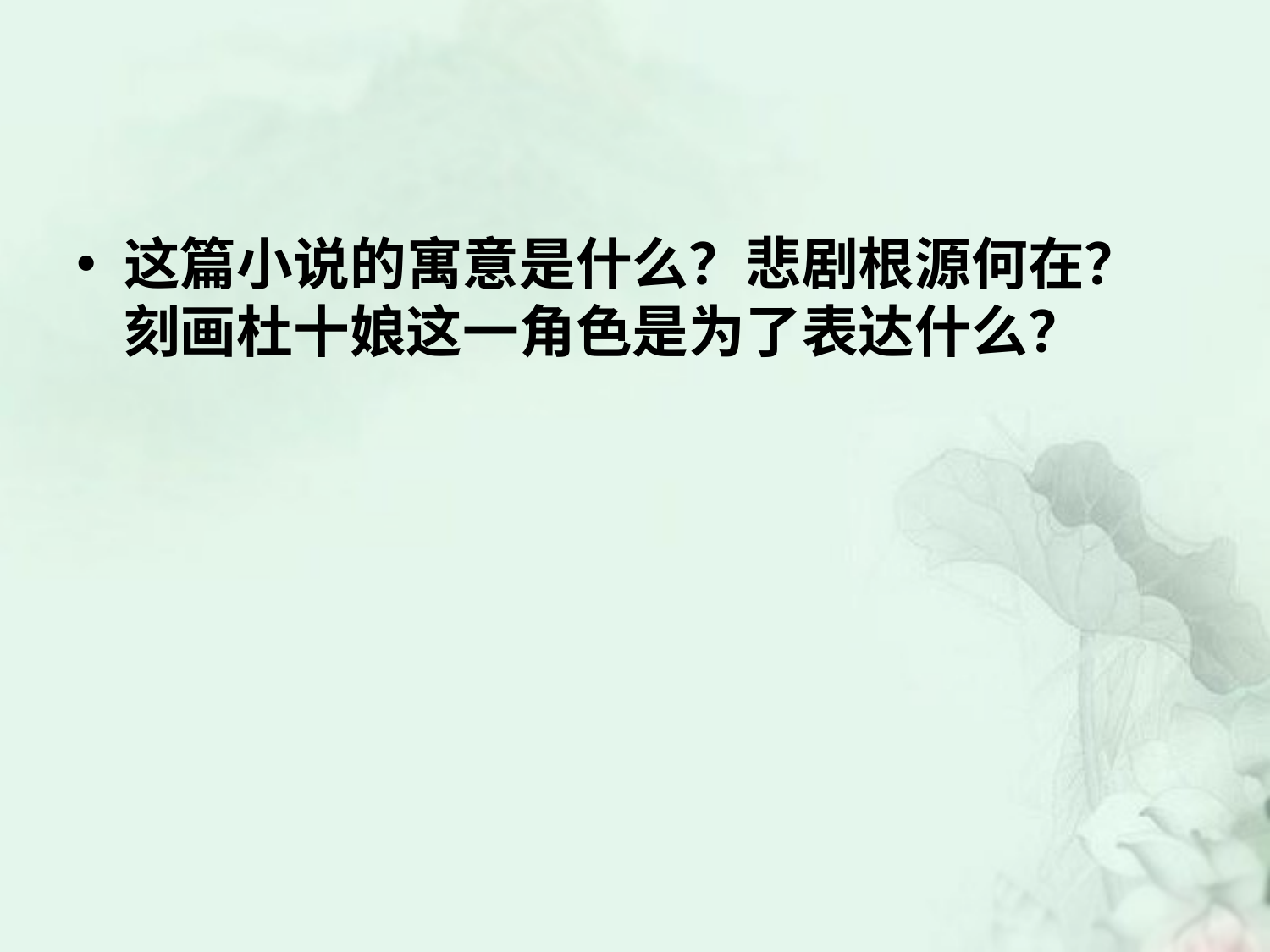

#
这篇小说的寓意是什么？悲剧根源何在？刻画杜十娘这一角色是为了表达什么？